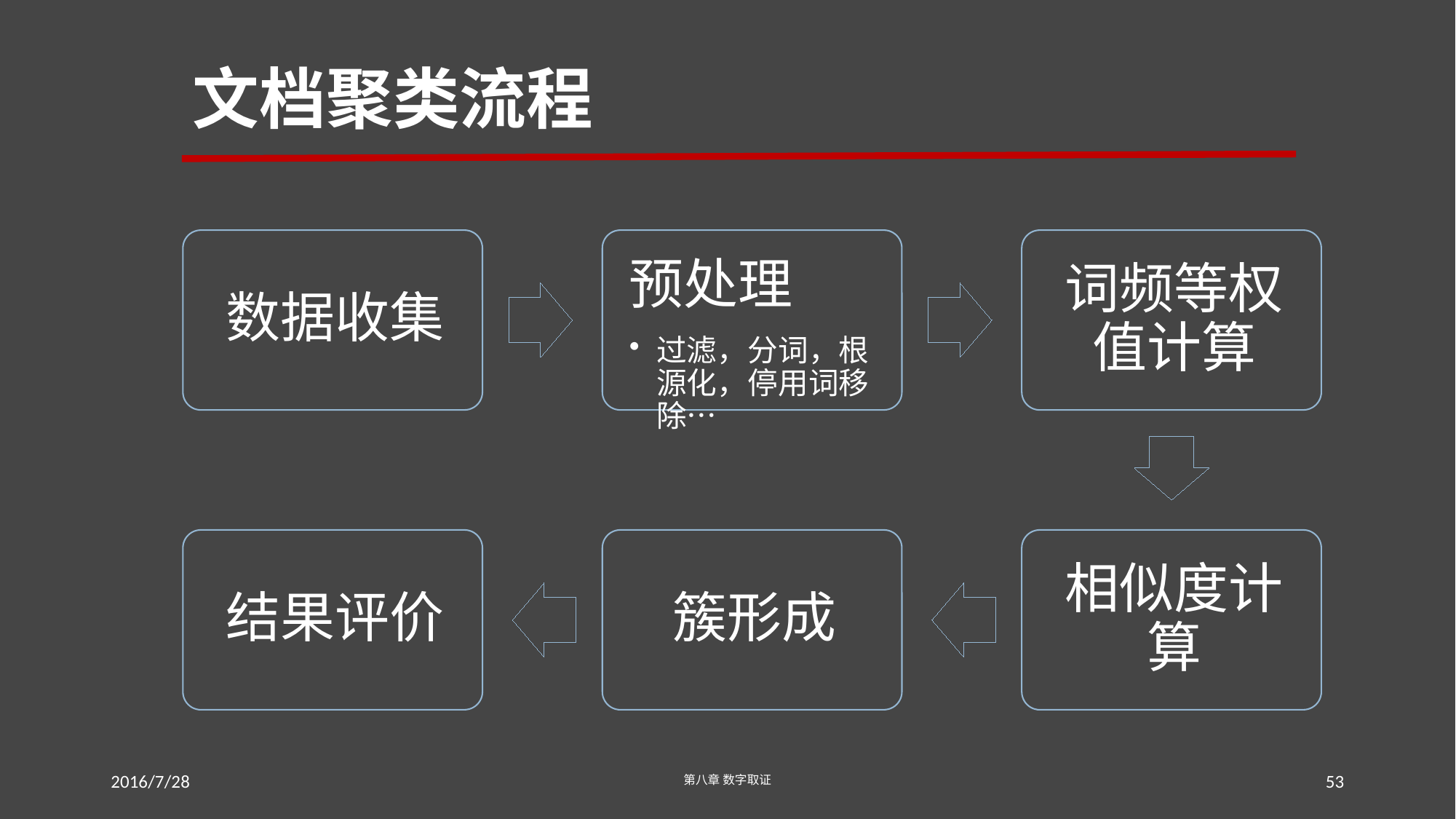

# 文档聚类流程
数据收集

预处理
过滤，分词，根源化，停用词移除…

词频等权值计算

相似度计算

簇形成

结果评价
2016/7/28
第八章 数字取证
53